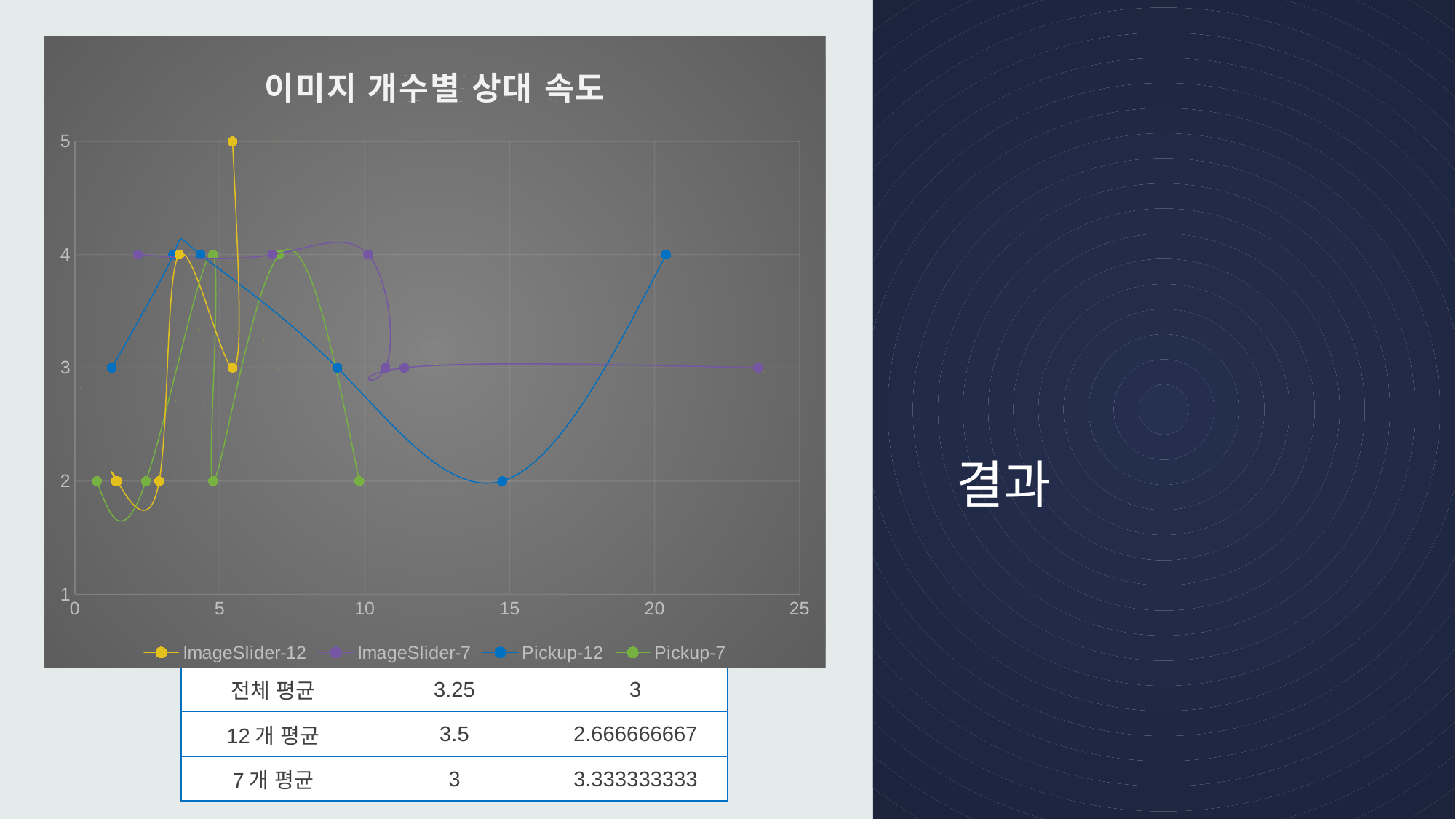

### Chart: 이미지 개수별 상대 속도

| Category |  |  |  |  |
|---|---|---|---|---|

### Chart: 시간에 따른 만족도 분포

| Category |  |  |
|---|---|---|

### Chart: 만족도 평가

| Category | 1 | 2 | 3 | 4 | 5 |
|---|---|---|---|---|---|
| ImageSlider | 0.0 | 3.0 | 4.0 | 4.0 | 1.0 |
| PickUp | 0.0 | 4.0 | 4.0 | 4.0 | 0.0 |
# 결과

| 전체 평균 | 3.25 | 3 |
| --- | --- | --- |
| 12개 평균 | 3.5 | 2.666666667 |
| 7개 평균 | 3 | 3.333333333 |